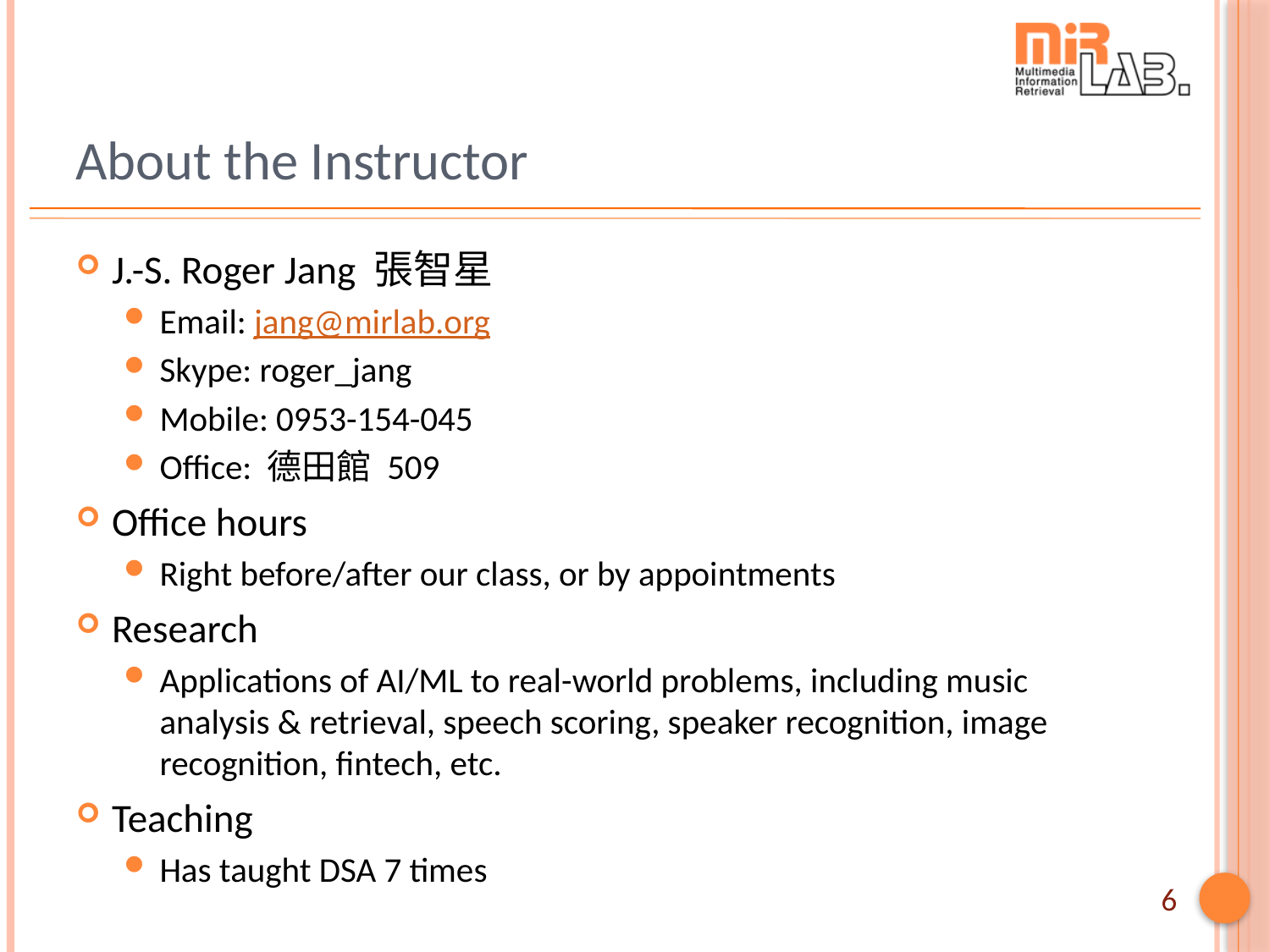

# About the Instructor
J.-S. Roger Jang 張智星
Email: jang@mirlab.org
Skype: roger_jang
Mobile: 0953-154-045
Office: 德田館 509
Office hours
Right before/after our class, or by appointments
Research
Applications of AI/ML to real-world problems, including music analysis & retrieval, speech scoring, speaker recognition, image recognition, fintech, etc.
Teaching
Has taught DSA 7 times